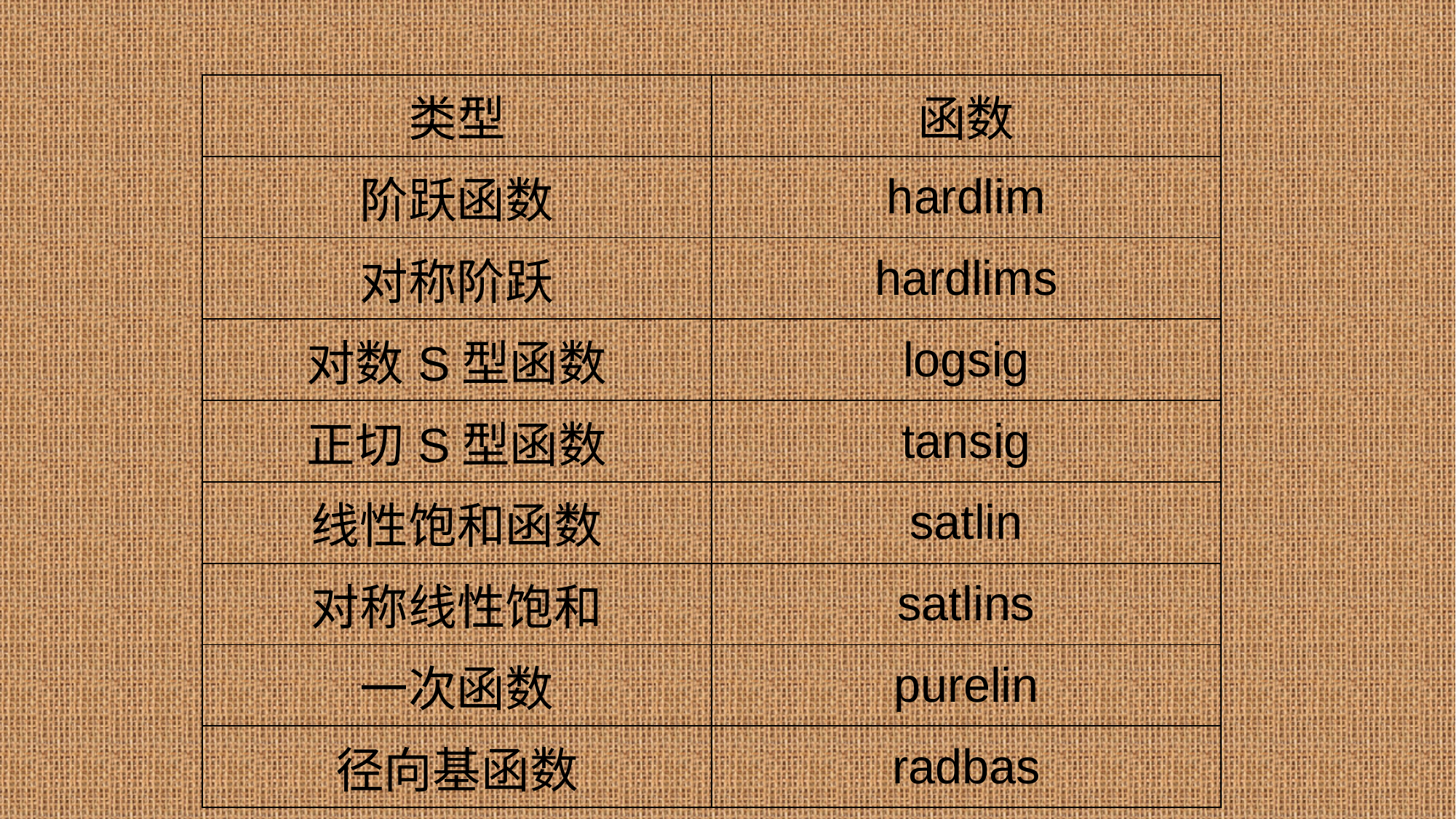

| 类型 | 函数 |
| --- | --- |
| 阶跃函数 | hardlim |
| 对称阶跃 | hardlims |
| 对数S型函数 | logsig |
| 正切S型函数 | tansig |
| 线性饱和函数 | satlin |
| 对称线性饱和 | satlins |
| 一次函数 | purelin |
| 径向基函数 | radbas |